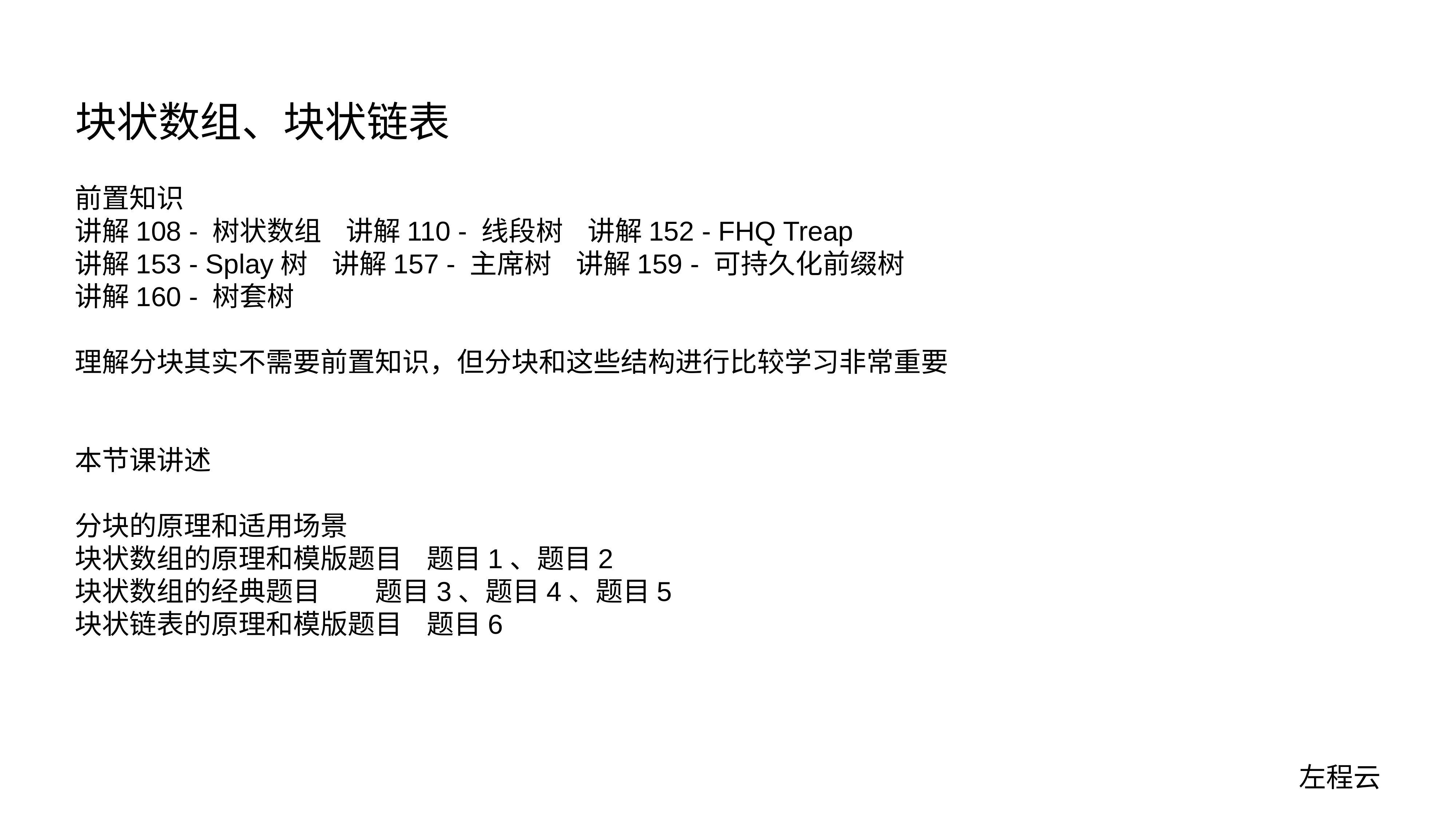

# 块状数组、块状链表
前置知识
讲解108 - 树状数组    讲解110 - 线段树    讲解152 - FHQ Treap
讲解153 - Splay树    讲解157 - 主席树    讲解159 - 可持久化前缀树
讲解160 - 树套树

理解分块其实不需要前置知识，但分块和这些结构进行比较学习非常重要

本节课讲述

分块的原理和适用场景
块状数组的原理和模版题目    题目1、题目2
块状数组的经典题目         题目3、题目4、题目5
块状链表的原理和模版题目    题目6
左程云